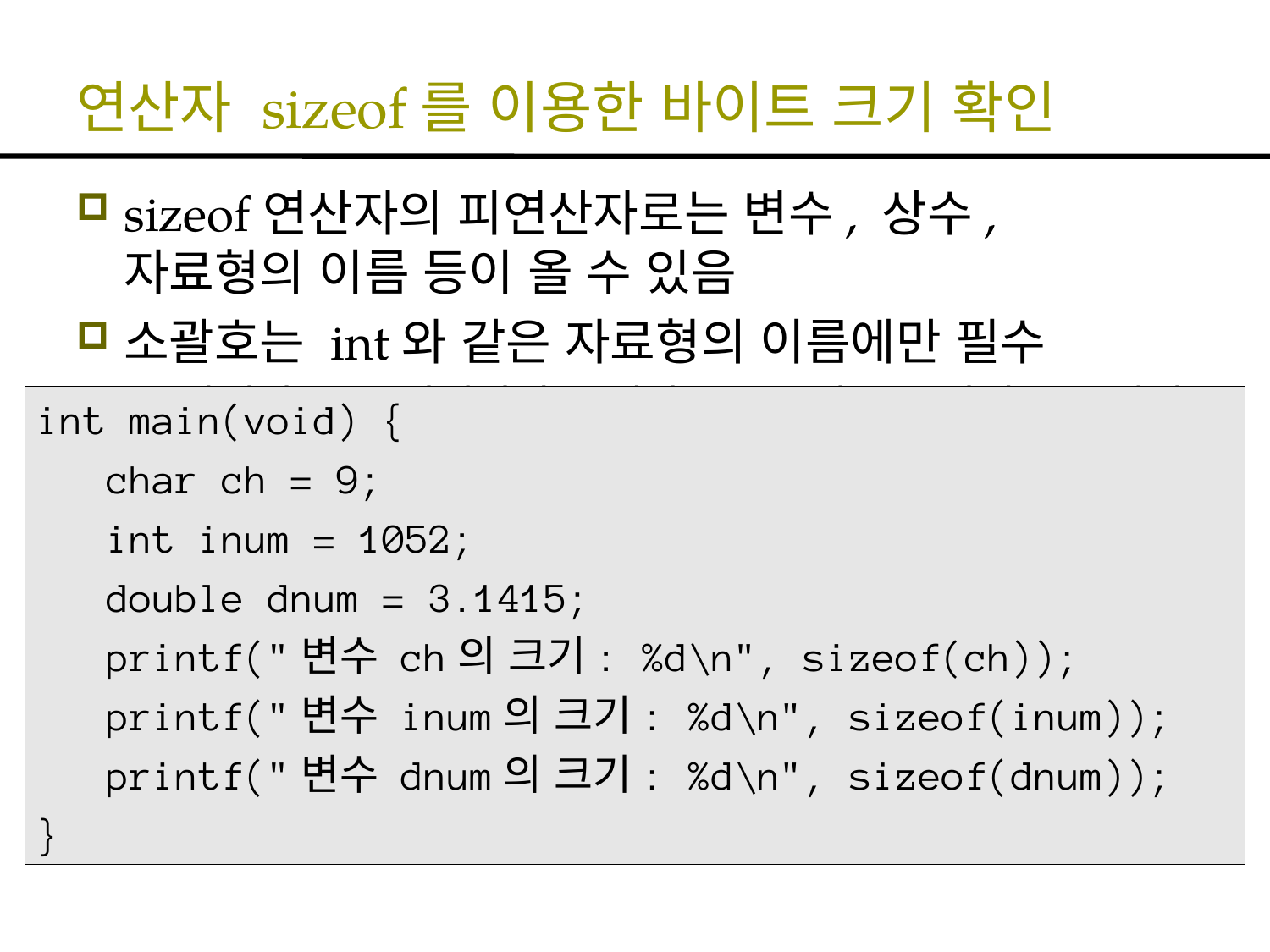

# 연산자 sizeof를 이용한 바이트 크기 확인
sizeof연산자의 피연산자로는 변수, 상수, 자료형의 이름 등이 올 수 있음
소괄호는 int와 같은 자료형의 이름에만 필수
하지만 모든 피연산자를 대상으로 소괄호를 감싸주는 것이 일반적
int main(void) {
   char ch = 9;
   int inum = 1052;
   double dnum = 3.1415;
   printf("변수 ch의 크기: %d\n", sizeof(ch));
   printf("변수 inum의 크기: %d\n", sizeof(inum));
   printf("변수 dnum의 크기: %d\n", sizeof(dnum));
}